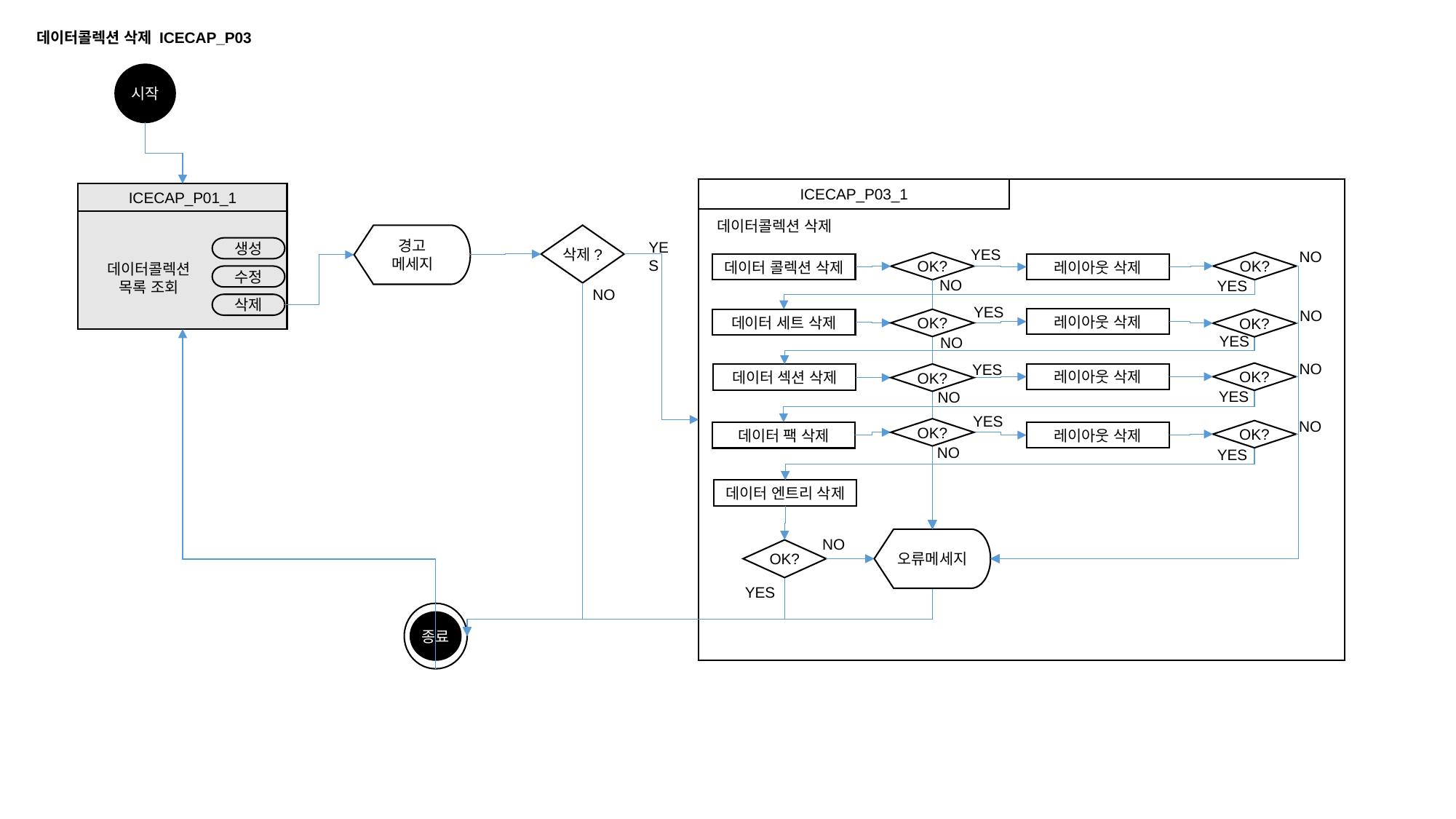

데이터콜렉션 삭제 ICECAP_P03
시작

ICECAP_P03_1

ICECAP_P01_1
데이터콜렉션 삭제
경고
메세지
삭제?
YES
생성
YES
NO
OK?
OK?
레이아웃 삭제
데이터 콜렉션 삭제
데이터콜렉션
목록 조회
수정
NO
YES
NO
삭제
YES
NO
레이아웃 삭제
OK?
데이터 세트 삭제
OK?
YES
NO
NO
YES
OK?
레이아웃 삭제
OK?
데이터 섹션 삭제
YES
NO
YES
NO
OK?
OK?
레이아웃 삭제
데이터 팩 삭제
NO
YES
데이터 엔트리 삭제
오류메세지
NO
OK?
YES

종료